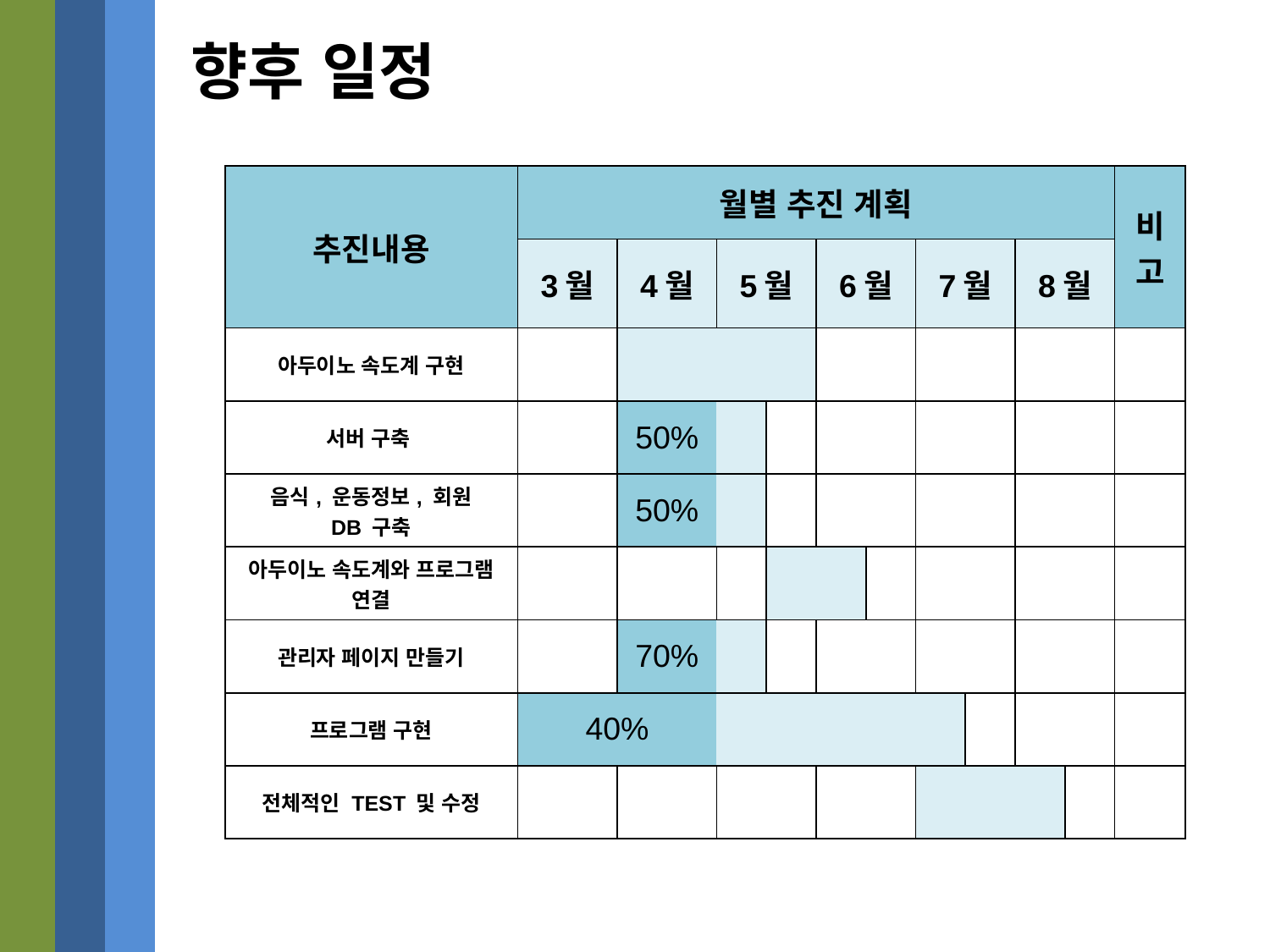

향후 일정
| 추진내용 | 월별 추진 계획 |  |  |  |  |  |  |  |  |  | 비고 |
| --- | --- | --- | --- | --- | --- | --- | --- | --- | --- | --- | --- |
|  | 3월 | 4월 | 5월 |  | 6월 |  | 7월 |  | 8월 |  |  |
| 아두이노 속도계 구현 |  |  |  |  |  |  |  |  |  |  |  |
| 서버 구축 |  | 50% |  |  |  |  |  |  |  |  |  |
| 음식, 운동정보, 회원 DB 구축 |  | 50% |  |  |  |  |  |  |  |  |  |
| 아두이노 속도계와 프로그램 연결 |  |  |  |  |  |  |  |  |  |  |  |
| 관리자 페이지 만들기 |  | 70% |  |  |  |  |  |  |  |  |  |
| 프로그램 구현 | 40% |  |  |  |  |  |  |  |  |  |  |
| 전체적인 TEST 및 수정 |  |  |  |  |  |  |  |  |  |  |  |